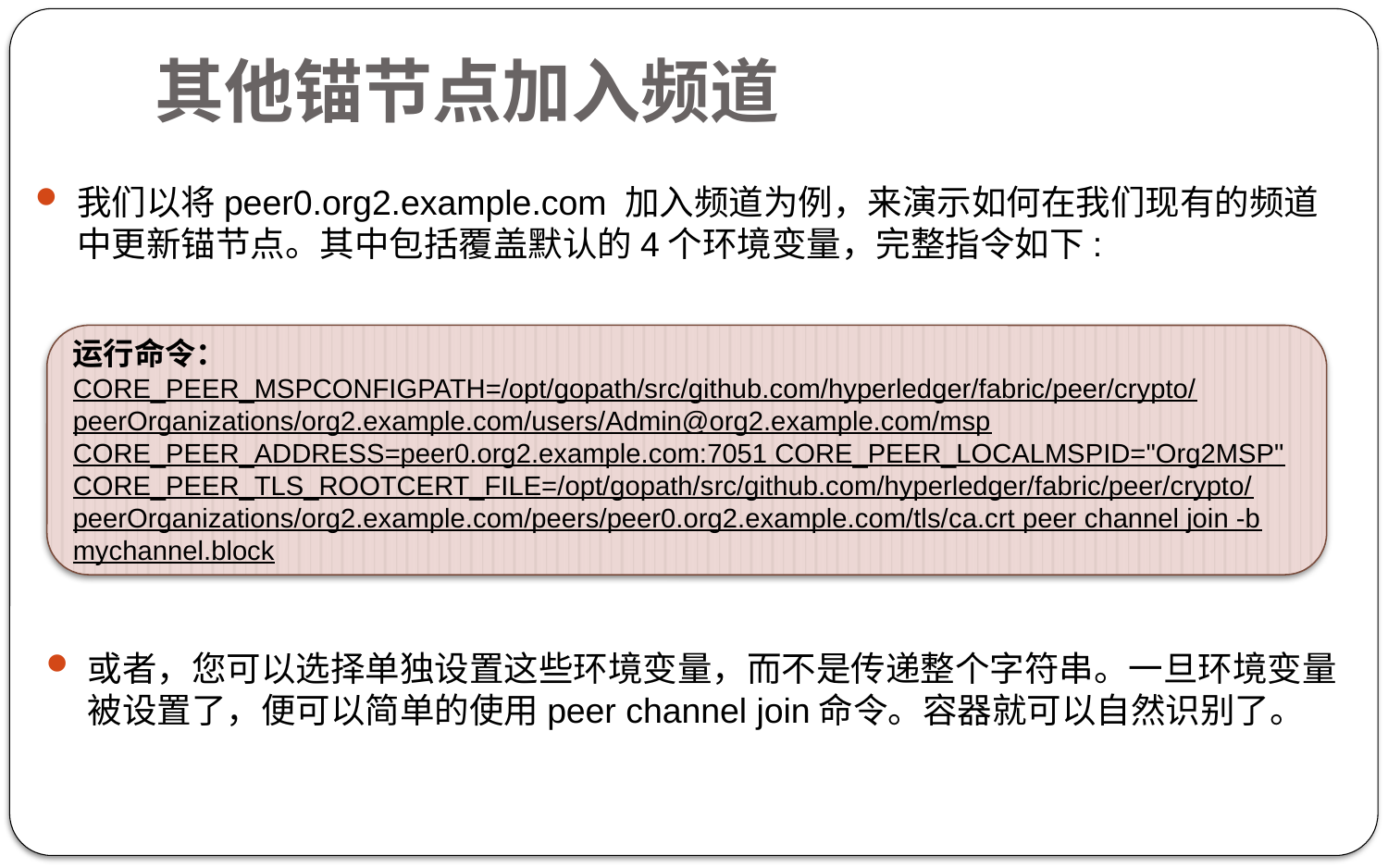

# 其他锚节点加入频道
我们以将peer0.org2.example.com 加入频道为例，来演示如何在我们现有的频道中更新锚节点。其中包括覆盖默认的4个环境变量，完整指令如下:
运行命令：
CORE_PEER_MSPCONFIGPATH=/opt/gopath/src/github.com/hyperledger/fabric/peer/crypto/peerOrganizations/org2.example.com/users/Admin@org2.example.com/msp CORE_PEER_ADDRESS=peer0.org2.example.com:7051 CORE_PEER_LOCALMSPID="Org2MSP" CORE_PEER_TLS_ROOTCERT_FILE=/opt/gopath/src/github.com/hyperledger/fabric/peer/crypto/peerOrganizations/org2.example.com/peers/peer0.org2.example.com/tls/ca.crt peer channel join -b mychannel.block
或者，您可以选择单独设置这些环境变量，而不是传递整个字符串。一旦环境变量被设置了，便可以简单的使用peer channel join命令。容器就可以自然识别了。